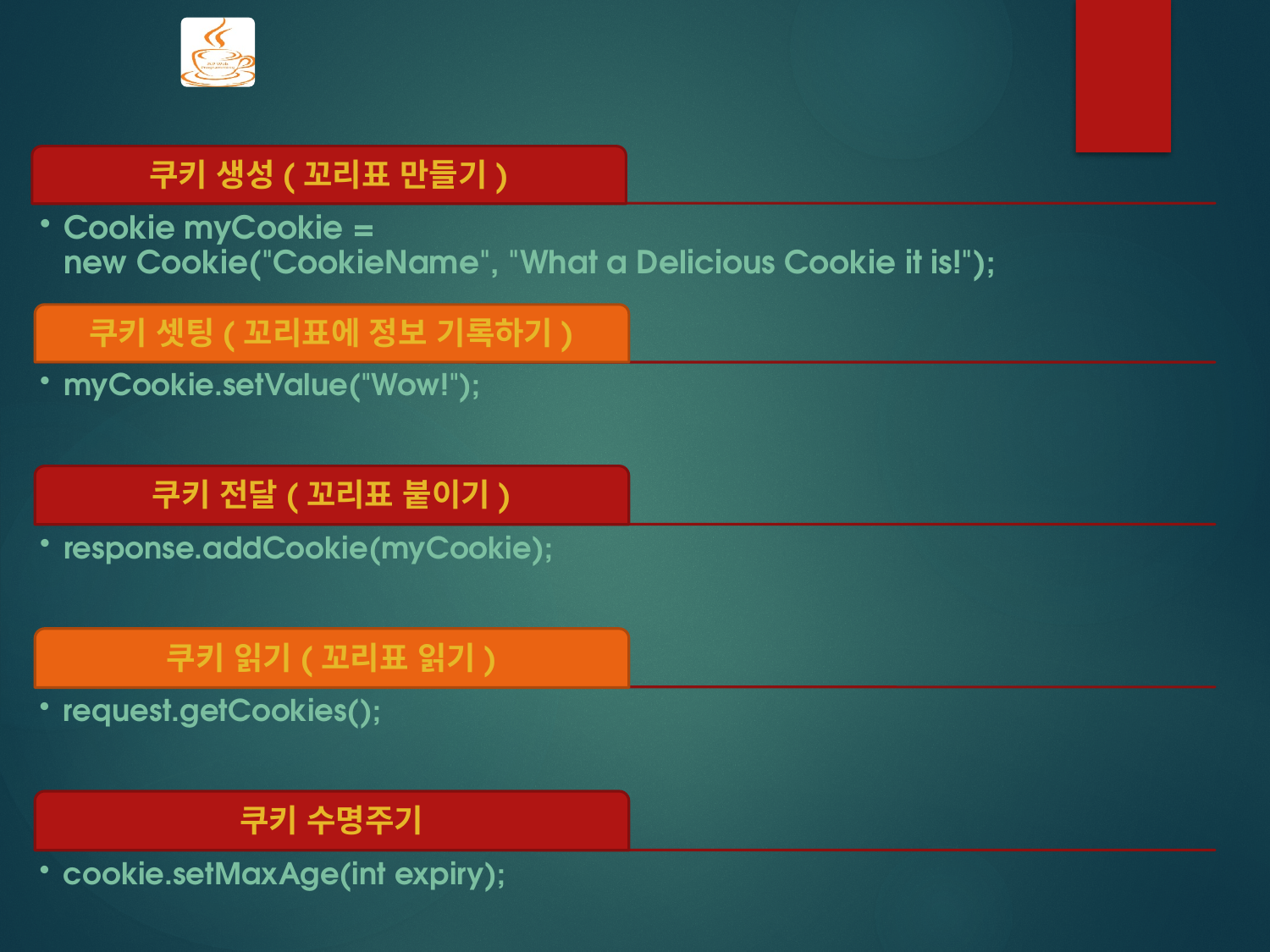

쿠키 생성(꼬리표 만들기)
Cookie myCookie =
new Cookie("CookieName", "What a Delicious Cookie it is!");

쿠키 셋팅(꼬리표에 정보 기록하기)
myCookie.setValue("Wow!");

쿠키 전달(꼬리표 붙이기)
response.addCookie(myCookie);

쿠키 읽기(꼬리표 읽기)
request.getCookies();

쿠키 수명주기
cookie.setMaxAge(int expiry);